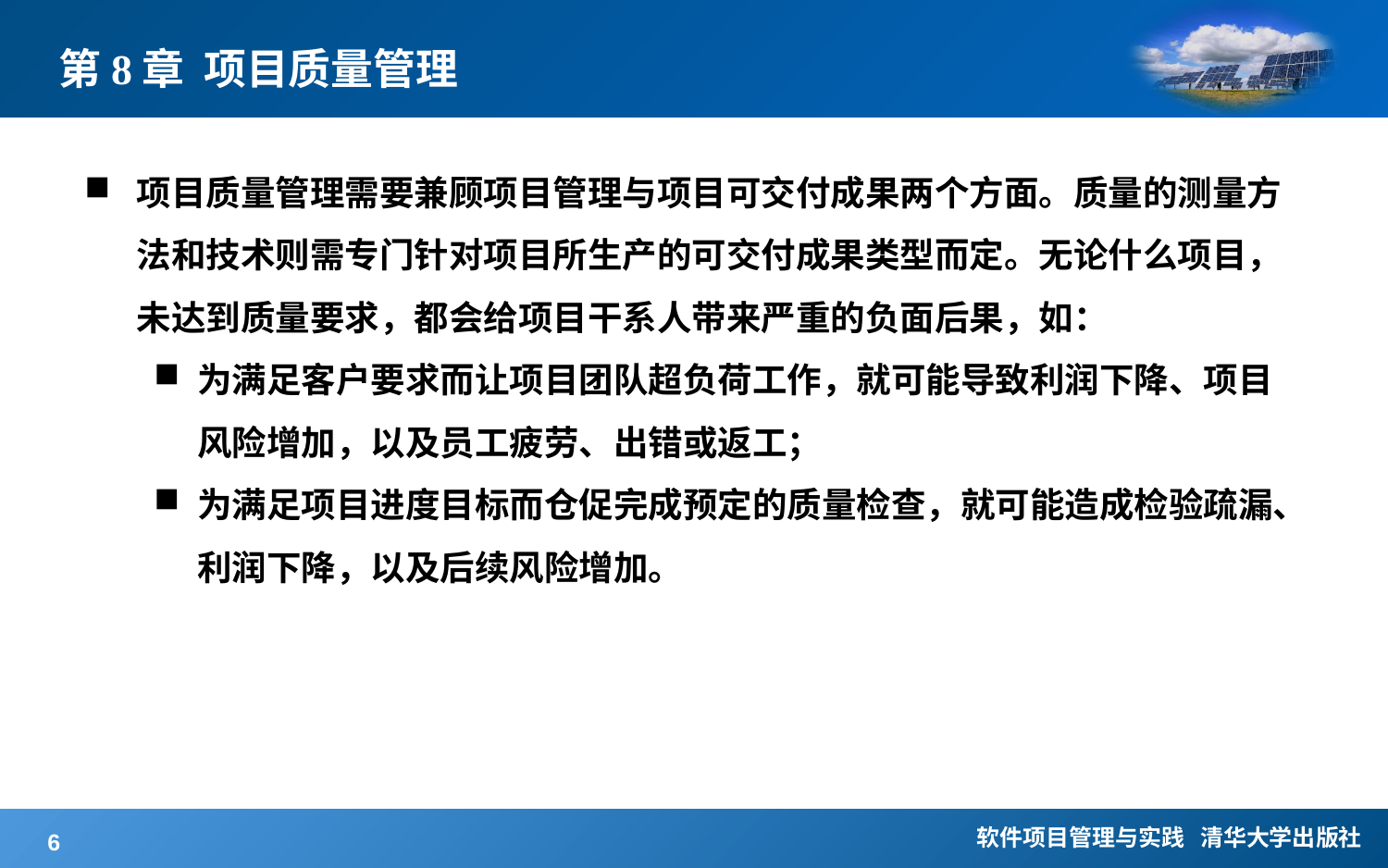

# 第8章  项目质量管理
项目质量管理需要兼顾项目管理与项目可交付成果两个方面。质量的测量方法和技术则需专门针对项目所生产的可交付成果类型而定。无论什么项目，未达到质量要求，都会给项目干系人带来严重的负面后果，如：
为满足客户要求而让项目团队超负荷工作，就可能导致利润下降、项目风险增加，以及员工疲劳、出错或返工；
为满足项目进度目标而仓促完成预定的质量检查，就可能造成检验疏漏、利润下降，以及后续风险增加。